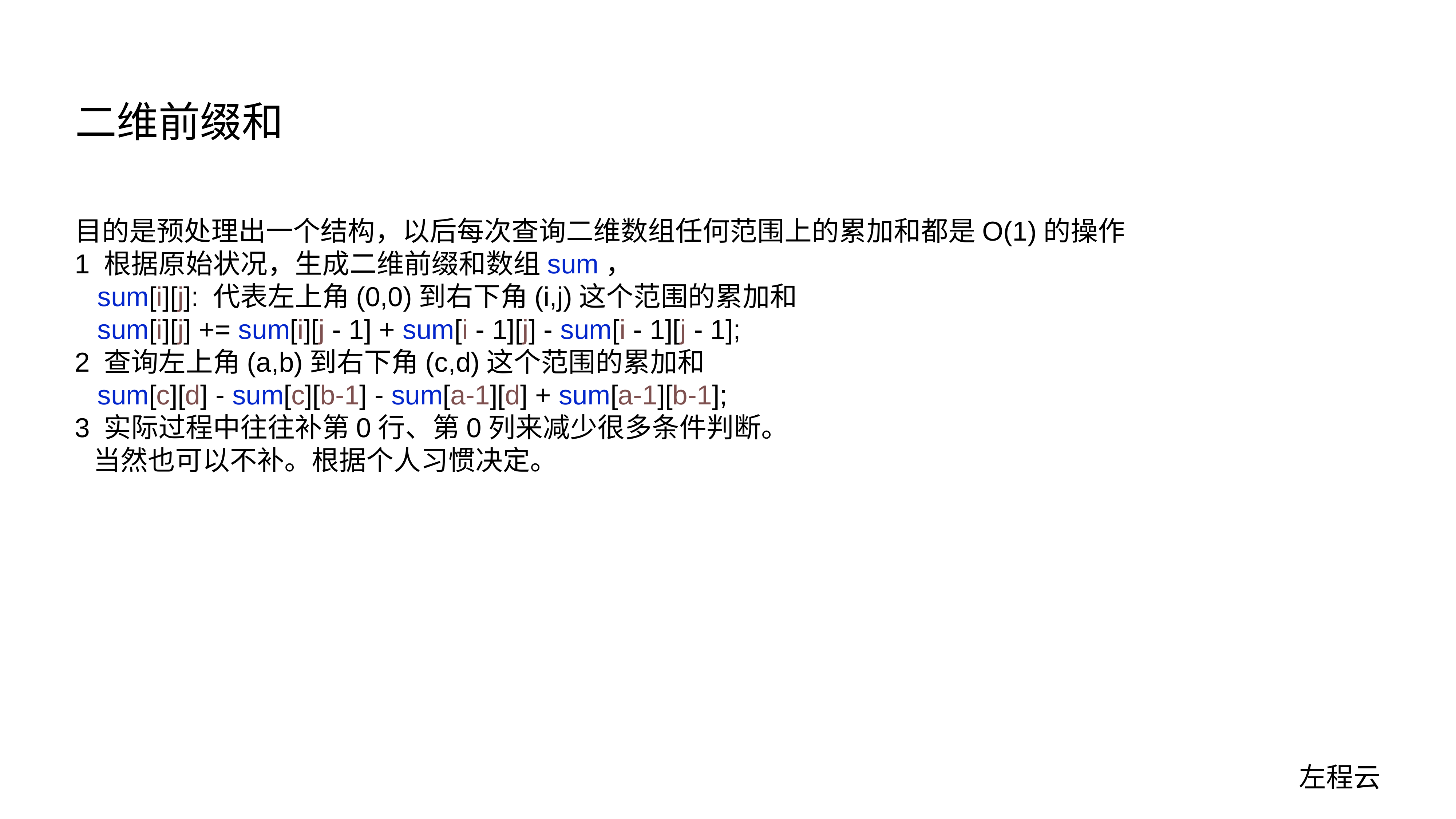

# 二维前缀和

目的是预处理出一个结构，以后每次查询二维数组任何范围上的累加和都是O(1)的操作
1 根据原始状况，生成二维前缀和数组sum，
   sum[i][j]: 代表左上角(0,0)到右下角(i,j)这个范围的累加和
   sum[i][j] += sum[i][j - 1] + sum[i - 1][j] - sum[i - 1][j - 1];
2 查询左上角(a,b)到右下角(c,d)这个范围的累加和
   sum[c][d] - sum[c][b-1] - sum[a-1][d] + sum[a-1][b-1];
3 实际过程中往往补第0行、第0列来减少很多条件判断。
  当然也可以不补。根据个人习惯决定。
左程云